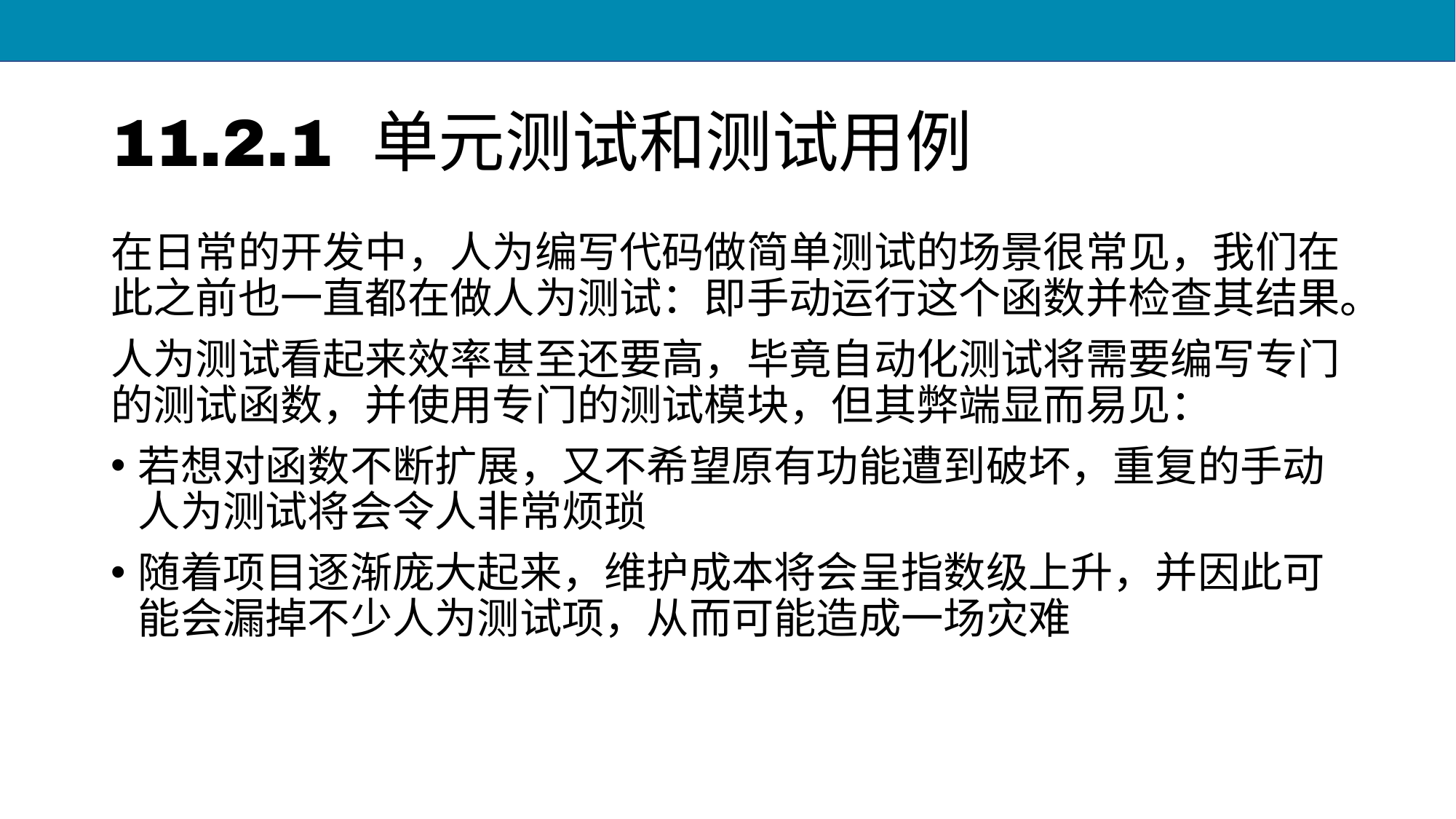

# 11.2.1 单元测试和测试用例
在日常的开发中，人为编写代码做简单测试的场景很常见，我们在此之前也一直都在做人为测试：即手动运行这个函数并检查其结果。
人为测试看起来效率甚至还要高，毕竟自动化测试将需要编写专门的测试函数，并使用专门的测试模块，但其弊端显而易见：
若想对函数不断扩展，又不希望原有功能遭到破坏，重复的手动人为测试将会令人非常烦琐
随着项目逐渐庞大起来，维护成本将会呈指数级上升，并因此可能会漏掉不少人为测试项，从而可能造成一场灾难